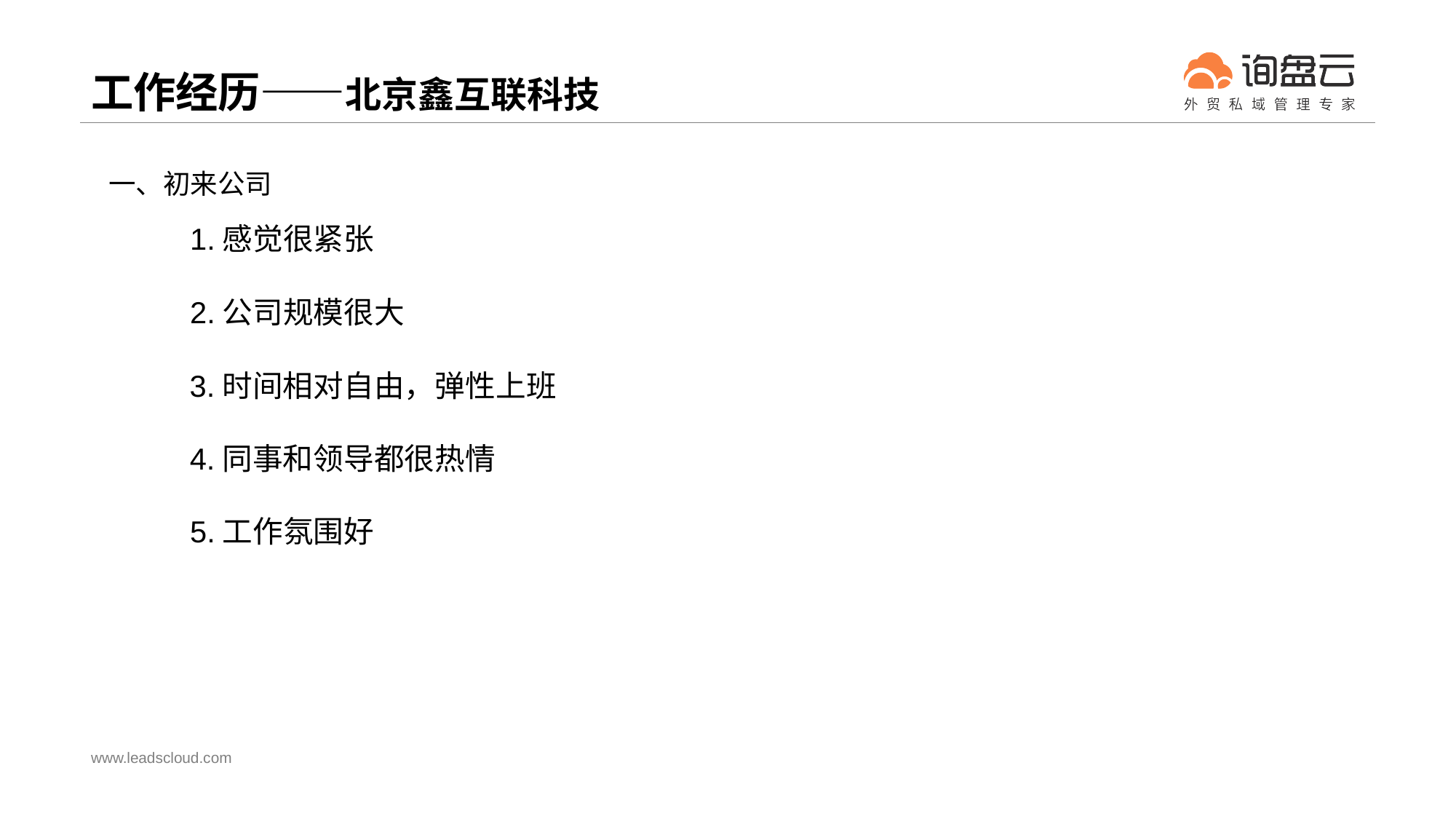

# 工作经历——北京鑫互联科技
一、初来公司
1.感觉很紧张
2.公司规模很大
3.时间相对自由，弹性上班
4.同事和领导都很热情
5.工作氛围好
www.leadscloud.com
7